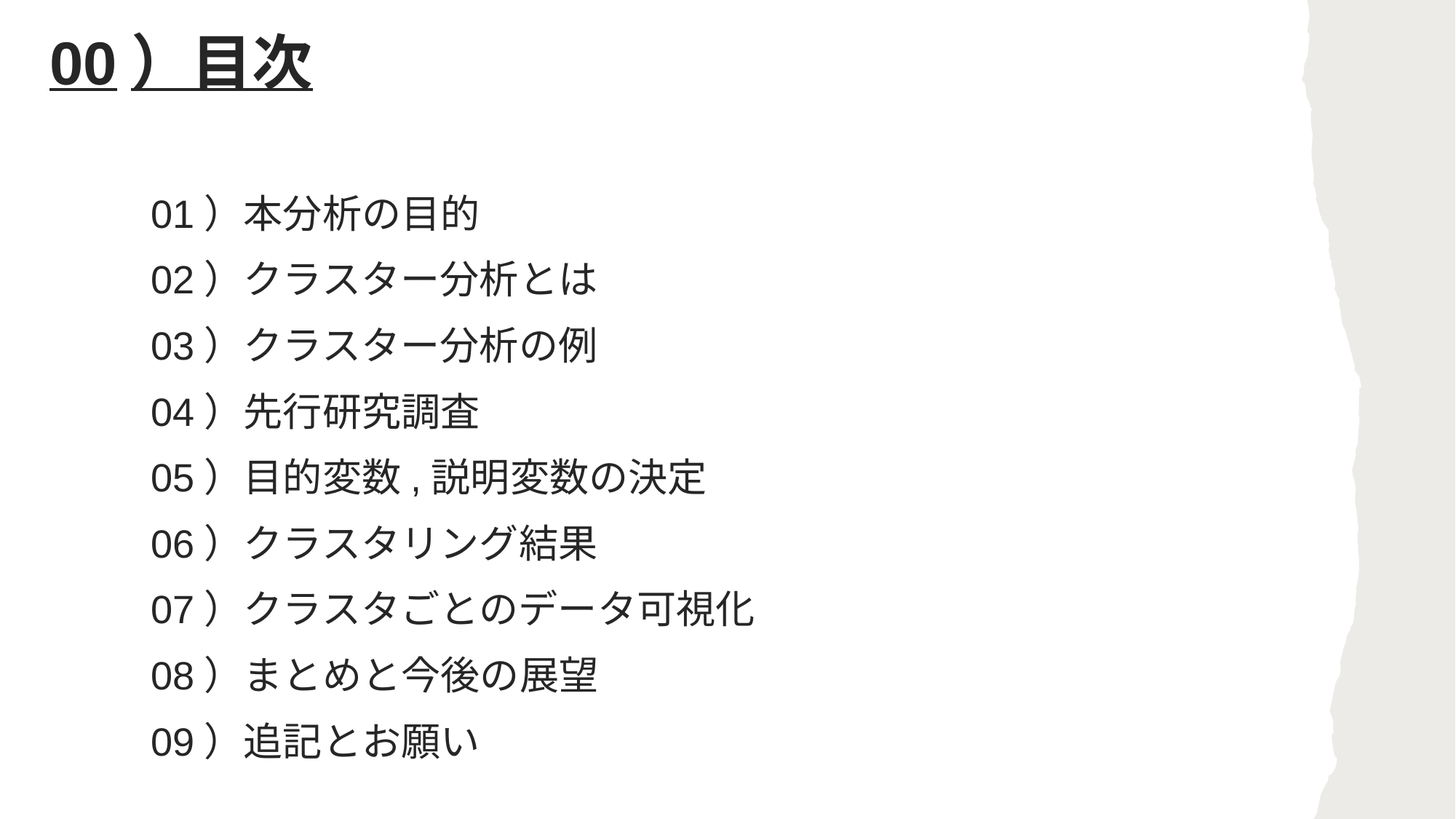

# 00）目次
01）本分析の目的

02）クラスター分析とは

03）クラスター分析の例

04）先行研究調査

05）目的変数,説明変数の決定

06）クラスタリング結果

07）クラスタごとのデータ可視化

08）まとめと今後の展望

09）追記とお願い